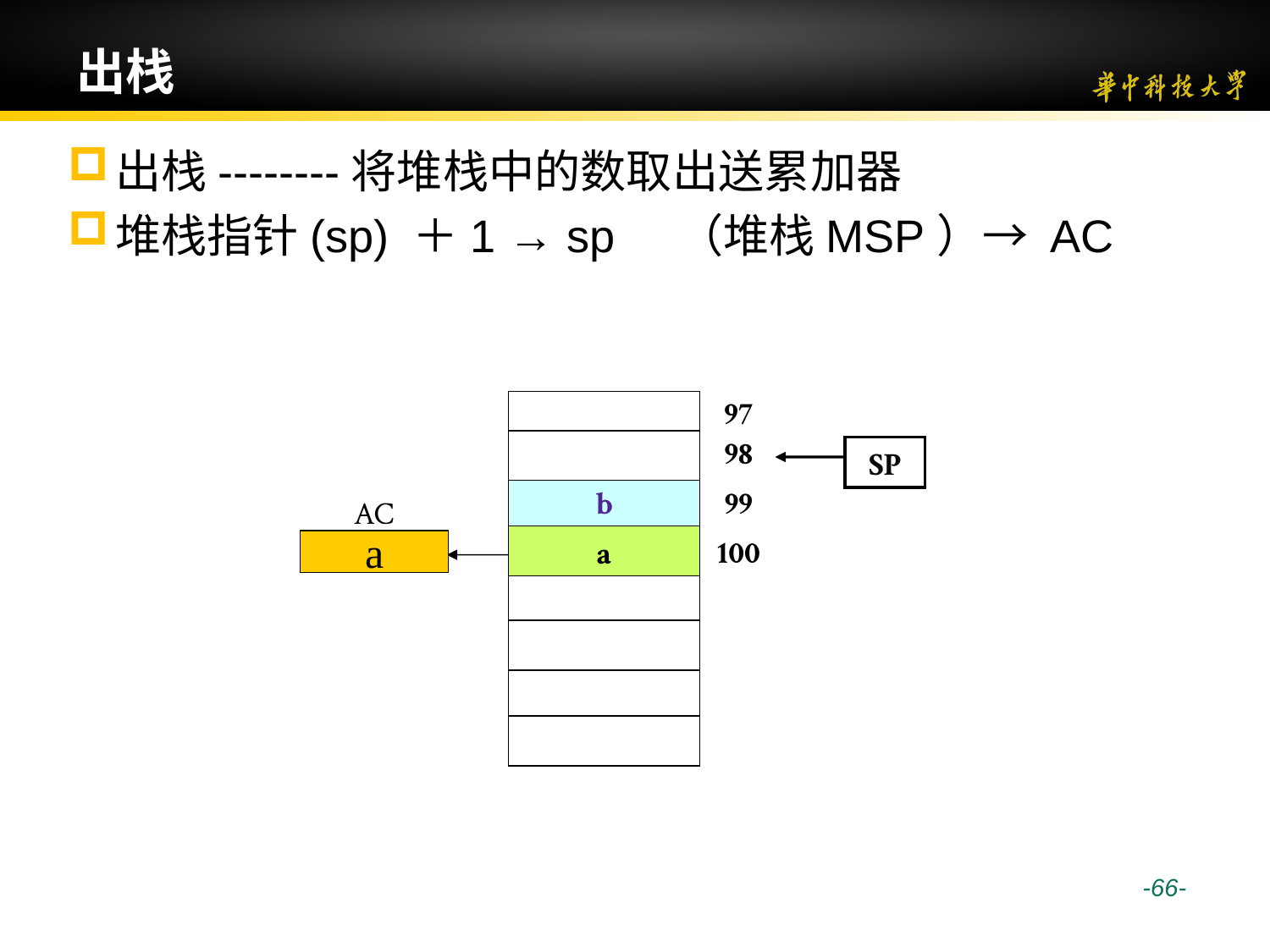

# 出栈
出栈--------将堆栈中的数取出送累加器
堆栈指针(sp) ＋1 → sp    （堆栈MSP）→ AC

97

98

SP

b
99
AC

100
a
b

a

 -66-